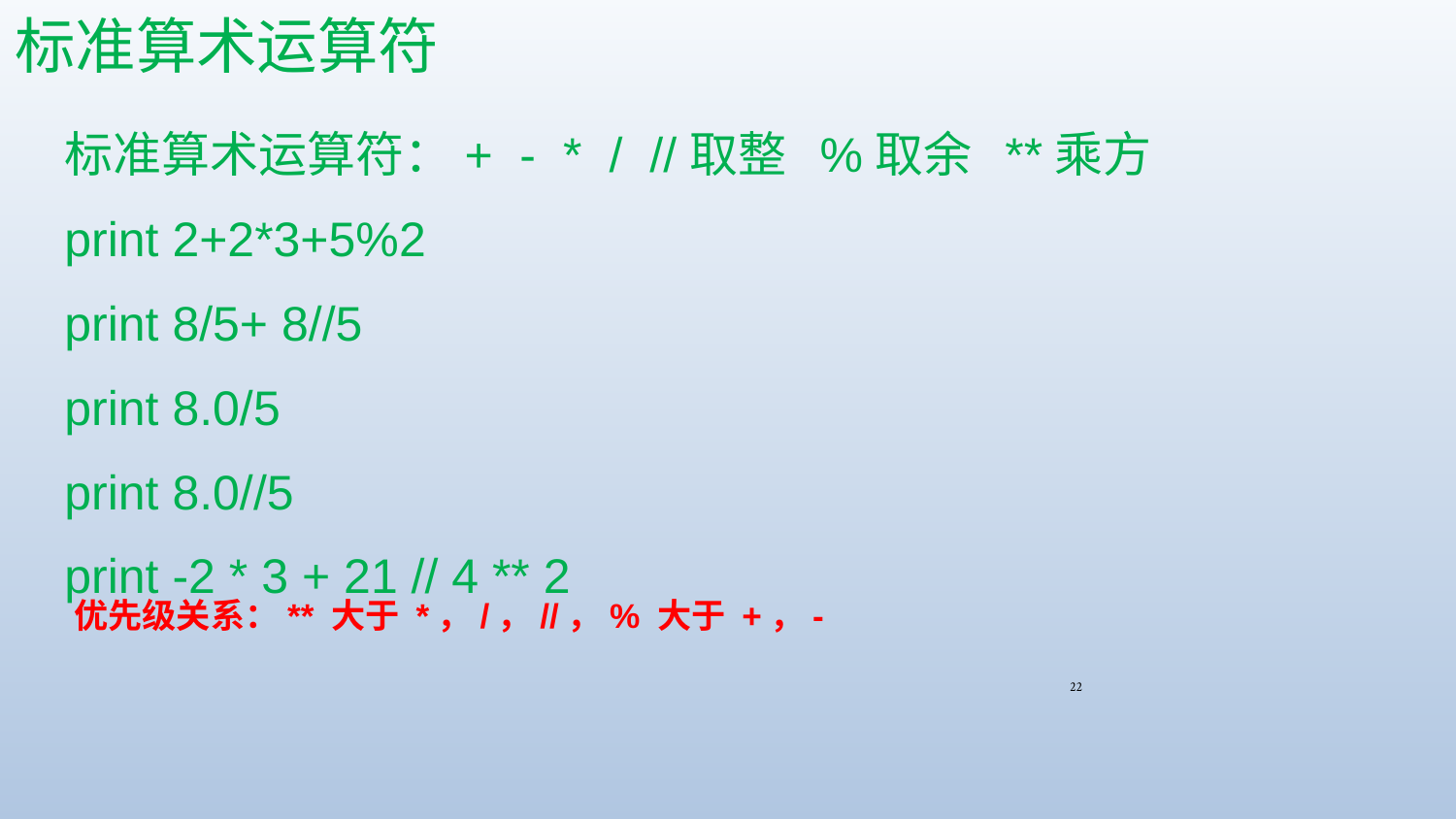

# 标准算术运算符
标准算术运算符：+  -  *  /  //取整  %取余  **乘方
print 2+2*3+5%2
print 8/5+ 8//5
print 8.0/5
print 8.0//5
print -2 * 3 + 21 // 4 ** 2
优先级关系：** 大于 *，/，//，% 大于 +，-
22